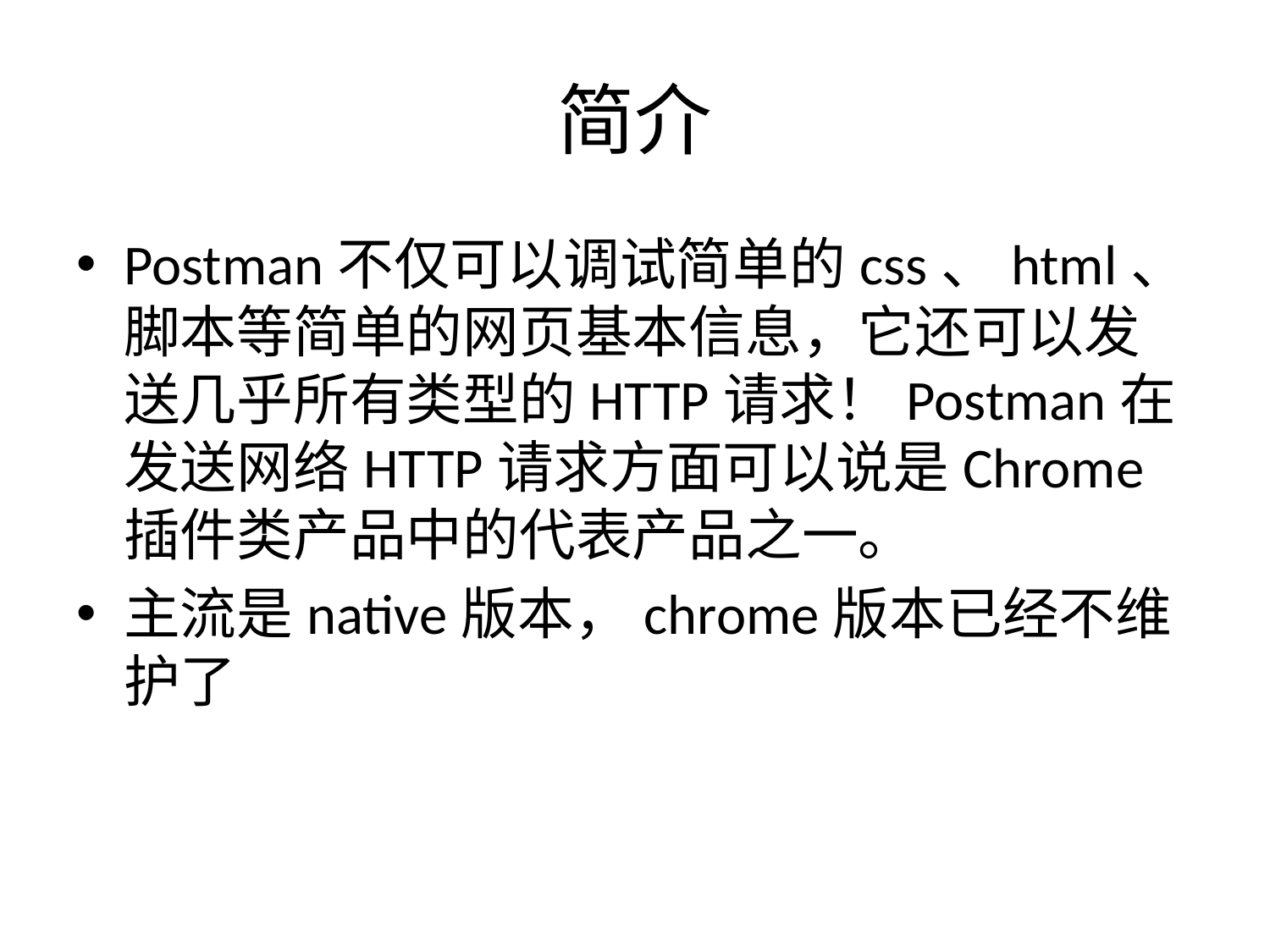

# 简介
Postman不仅可以调试简单的css、html、脚本等简单的网页基本信息，它还可以发送几乎所有类型的HTTP请求！Postman在发送网络HTTP请求方面可以说是Chrome插件类产品中的代表产品之一。
主流是native版本，chrome版本已经不维护了